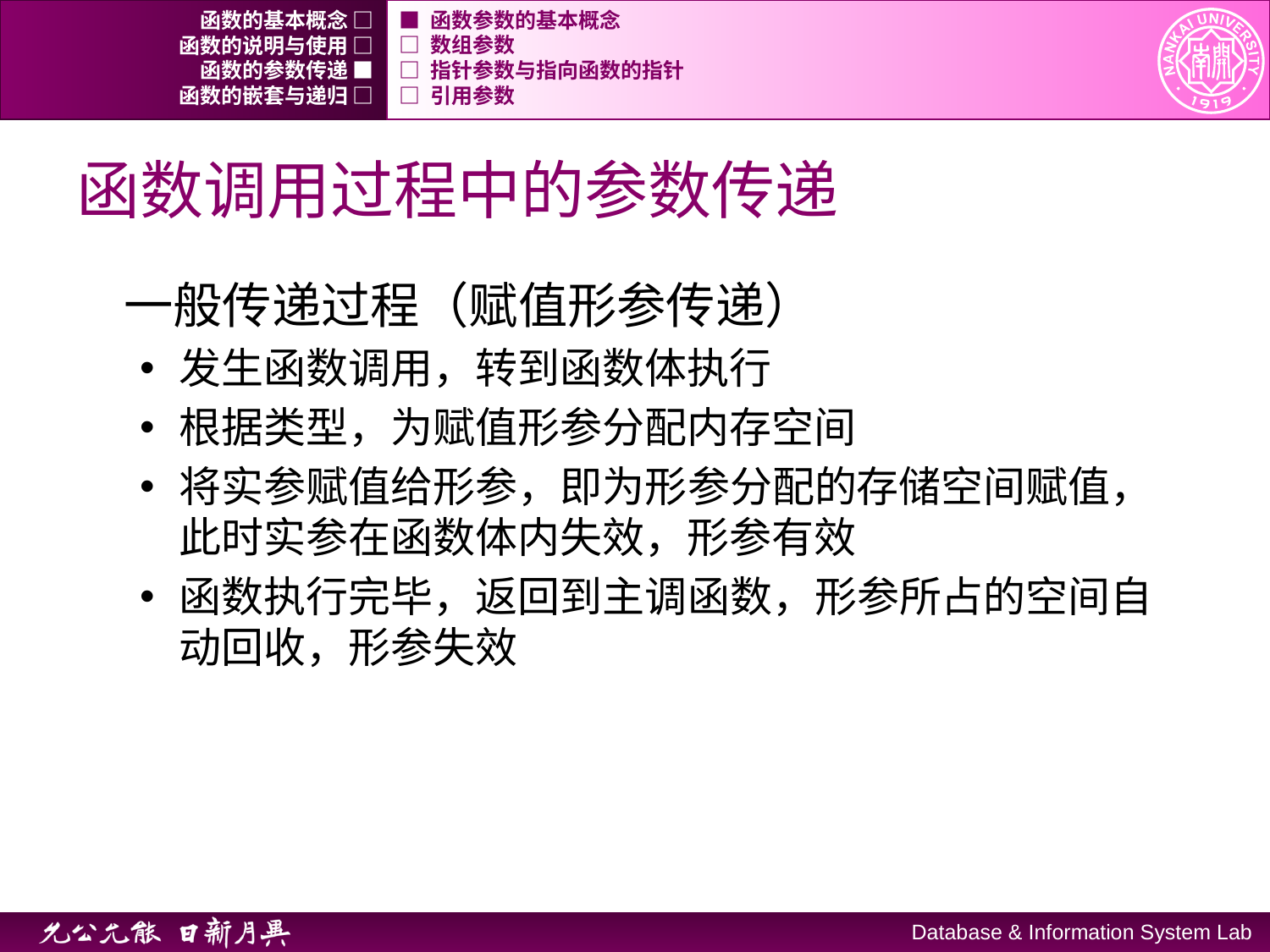

函数的基本概念 □
■ 函数参数的基本概念
函数的说明与使用 □
□ 数组参数
函数的参数传递 ■
□ 指针参数与指向函数的指针
函数的嵌套与递归 □
□ 引用参数
# 函数调用过程中的参数传递
一般传递过程（赋值形参传递）
发生函数调用，转到函数体执行
根据类型，为赋值形参分配内存空间
将实参赋值给形参，即为形参分配的存储空间赋值，此时实参在函数体内失效，形参有效
函数执行完毕，返回到主调函数，形参所占的空间自动回收，形参失效